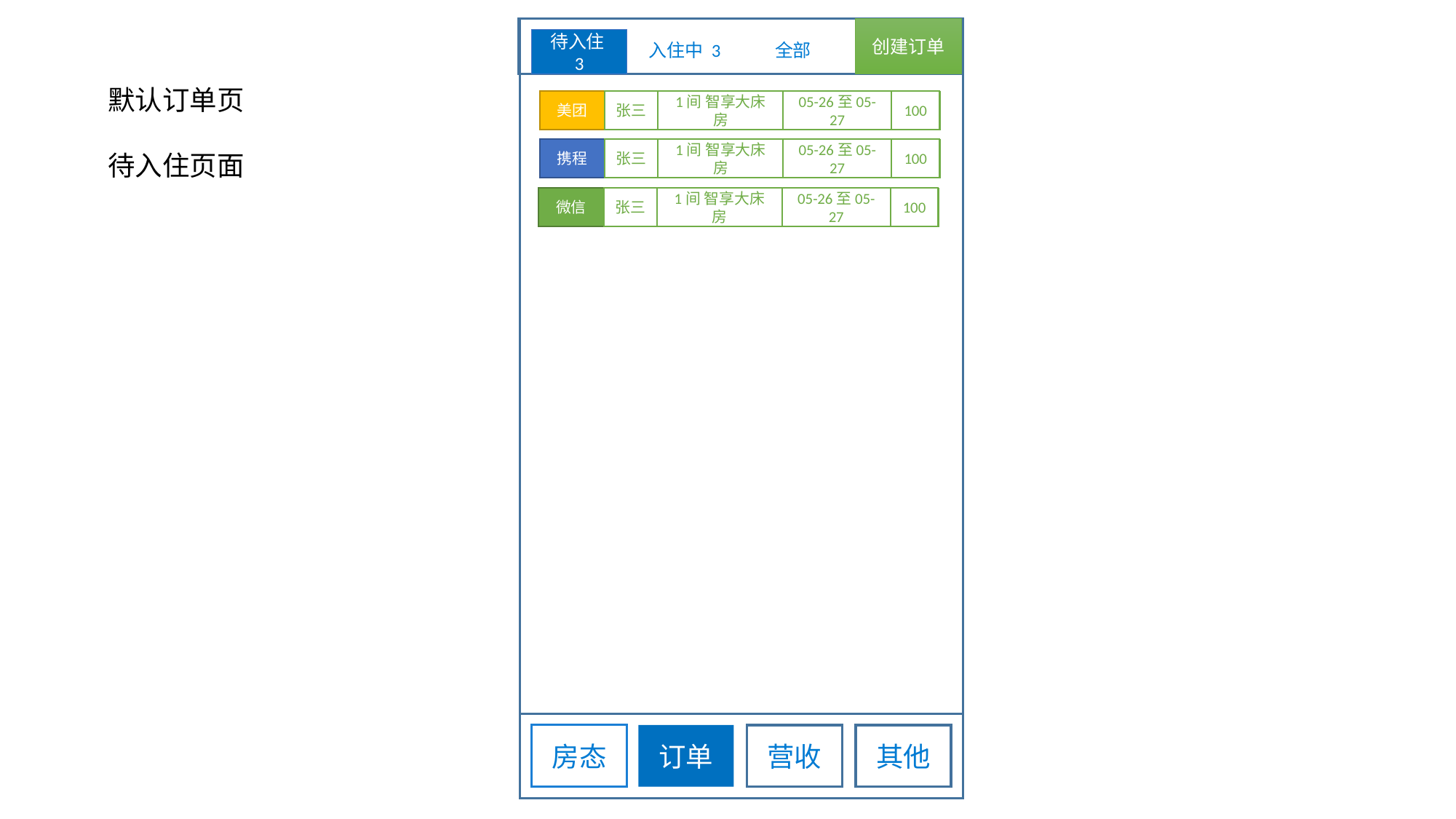

创建订单
待入住  3
入住中 3
全部
默认订单页

待入住页面
美团
张三
1间 智享大床房
05-26至05-27
100

携程
张三
1间 智享大床房
05-26至05-27
100

微信
张三
1间 智享大床房
05-26至05-27
100

房态
订单
营收
其他